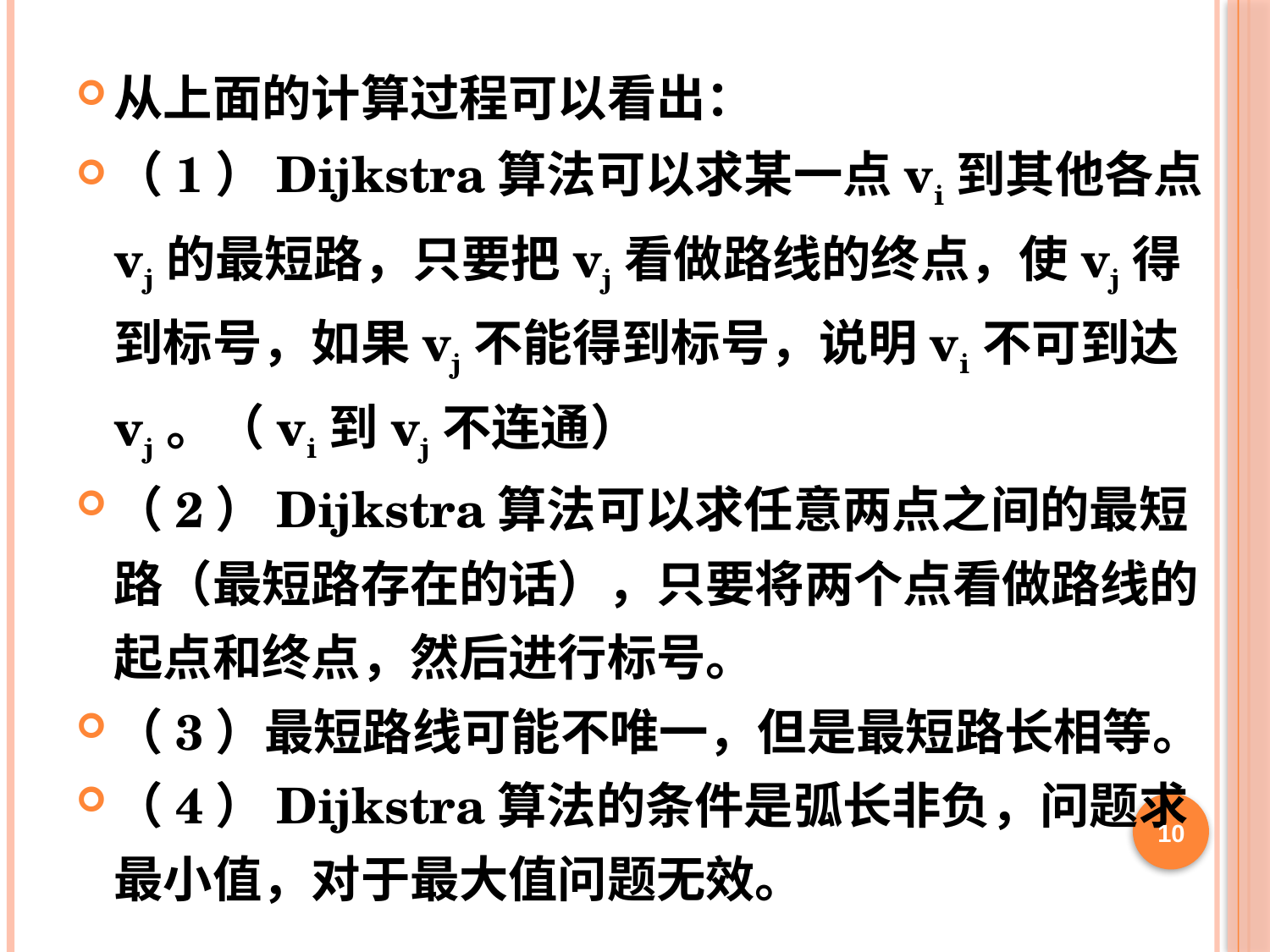

从上面的计算过程可以看出：
（1）Dijkstra算法可以求某一点vi到其他各点vj的最短路，只要把vj看做路线的终点，使vj得到标号，如果vj不能得到标号，说明vi不可到达vj。（vi到vj不连通）
（2）Dijkstra算法可以求任意两点之间的最短路（最短路存在的话），只要将两个点看做路线的起点和终点，然后进行标号。
（3）最短路线可能不唯一，但是最短路长相等。
（4）Dijkstra算法的条件是弧长非负，问题求最小值，对于最大值问题无效。
10